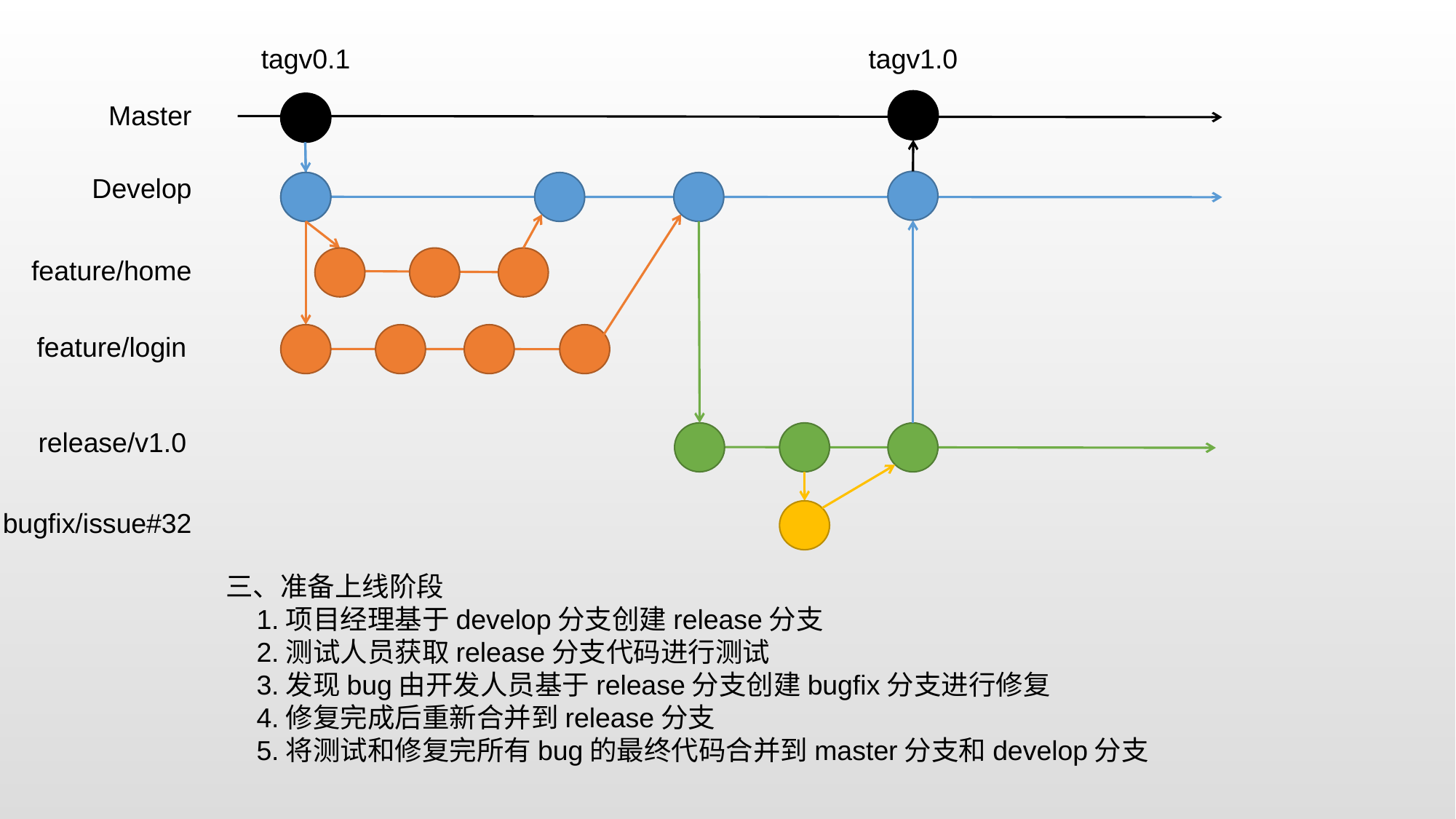

tagv0.1
tagv1.0

Master

Develop

feature/home

feature/login

release/v1.0

bugfix/issue#32

三、准备上线阶段
    1.项目经理基于develop分支创建release分支
    2.测试人员获取release分支代码进行测试
    3.发现bug由开发人员基于release分支创建bugfix分支进行修复
    4.修复完成后重新合并到release分支
    5.将测试和修复完所有bug的最终代码合并到master分支和develop分支